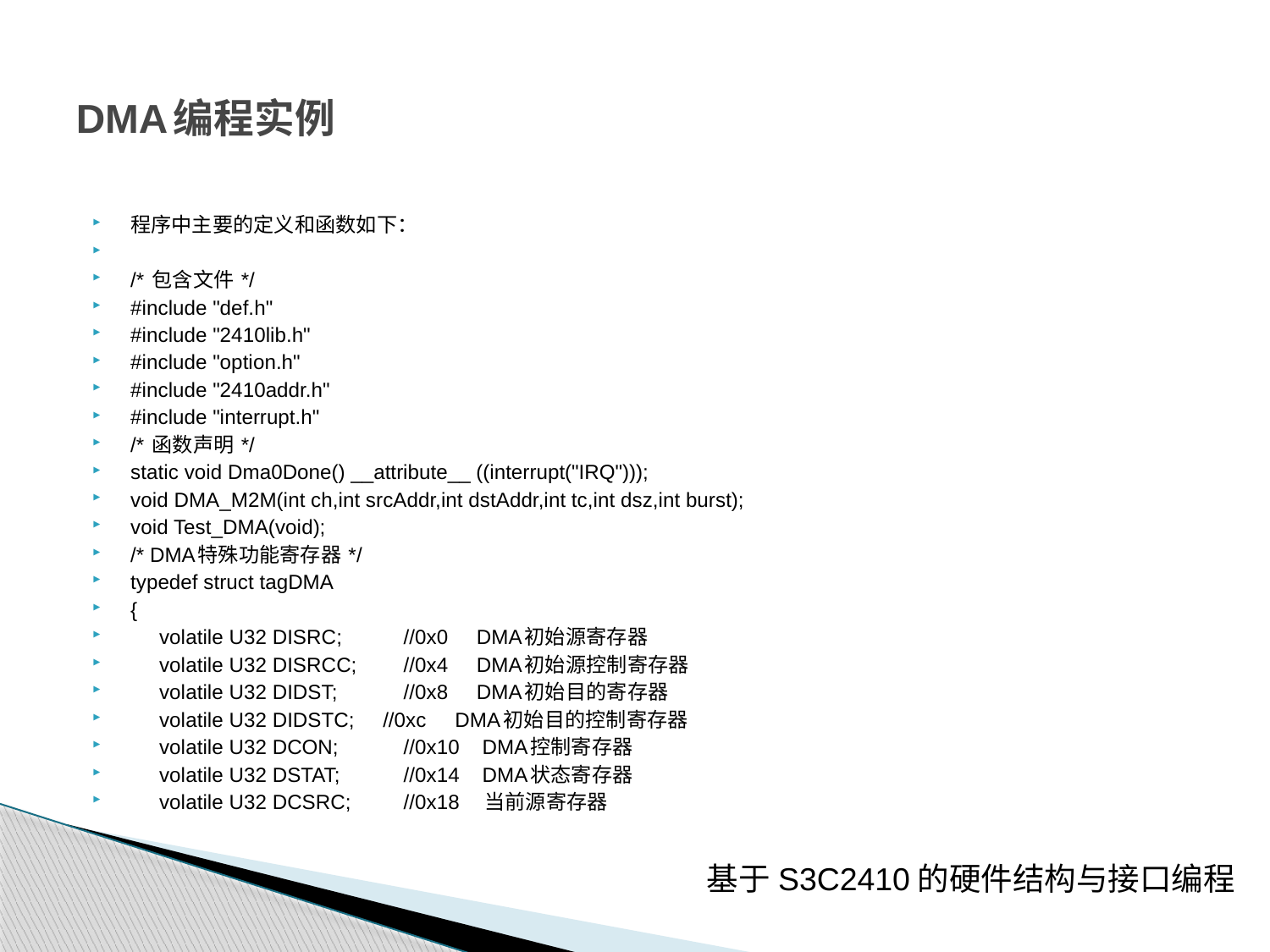

# DMA编程实例
程序中主要的定义和函数如下：

/* 包含文件 */
#include "def.h"
#include "2410lib.h"
#include "option.h"
#include "2410addr.h"
#include "interrupt.h"
/* 函数声明 */
static void Dma0Done() __attribute__ ((interrupt("IRQ")));
void DMA_M2M(int ch,int srcAddr,int dstAddr,int tc,int dsz,int burst);
void Test_DMA(void);
/* DMA特殊功能寄存器 */
typedef struct tagDMA
{
     volatile U32 DISRC;		//0x0     DMA初始源寄存器
     volatile U32 DISRCC;     		//0x4     DMA初始源控制寄存器
     volatile U32 DIDST;		//0x8     DMA初始目的寄存器
     volatile U32 DIDSTC;     //0xc     DMA初始目的控制寄存器
     volatile U32 DCON;		//0x10    DMA控制寄存器
     volatile U32 DSTAT;		//0x14    DMA状态寄存器
     volatile U32 DCSRC;		//0x18    当前源寄存器

基于S3C2410的硬件结构与接口编程